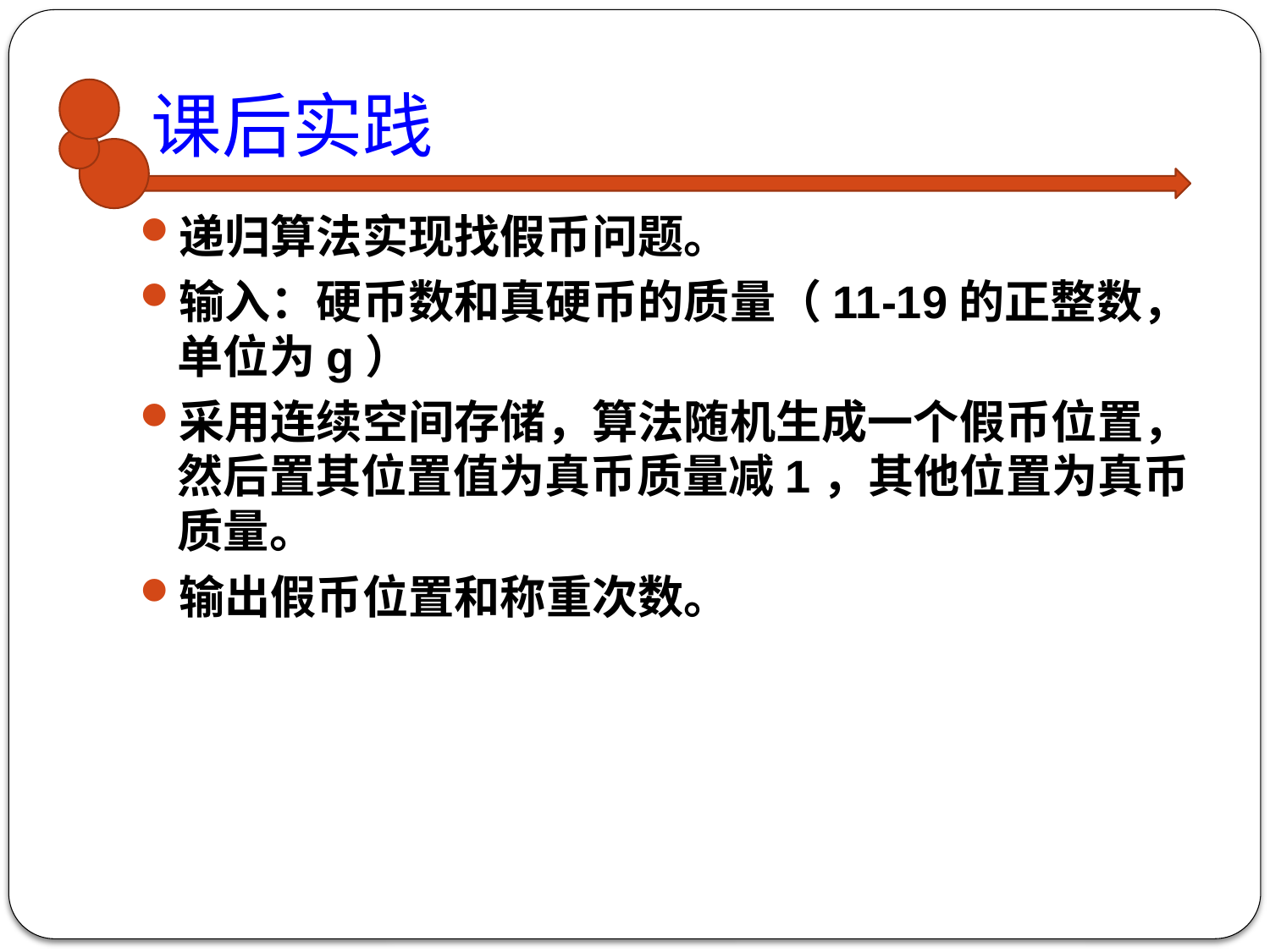

# 课后实践
递归算法实现找假币问题。
输入：硬币数和真硬币的质量（11-19的正整数，单位为g）
采用连续空间存储，算法随机生成一个假币位置，然后置其位置值为真币质量减1，其他位置为真币质量。
输出假币位置和称重次数。
30